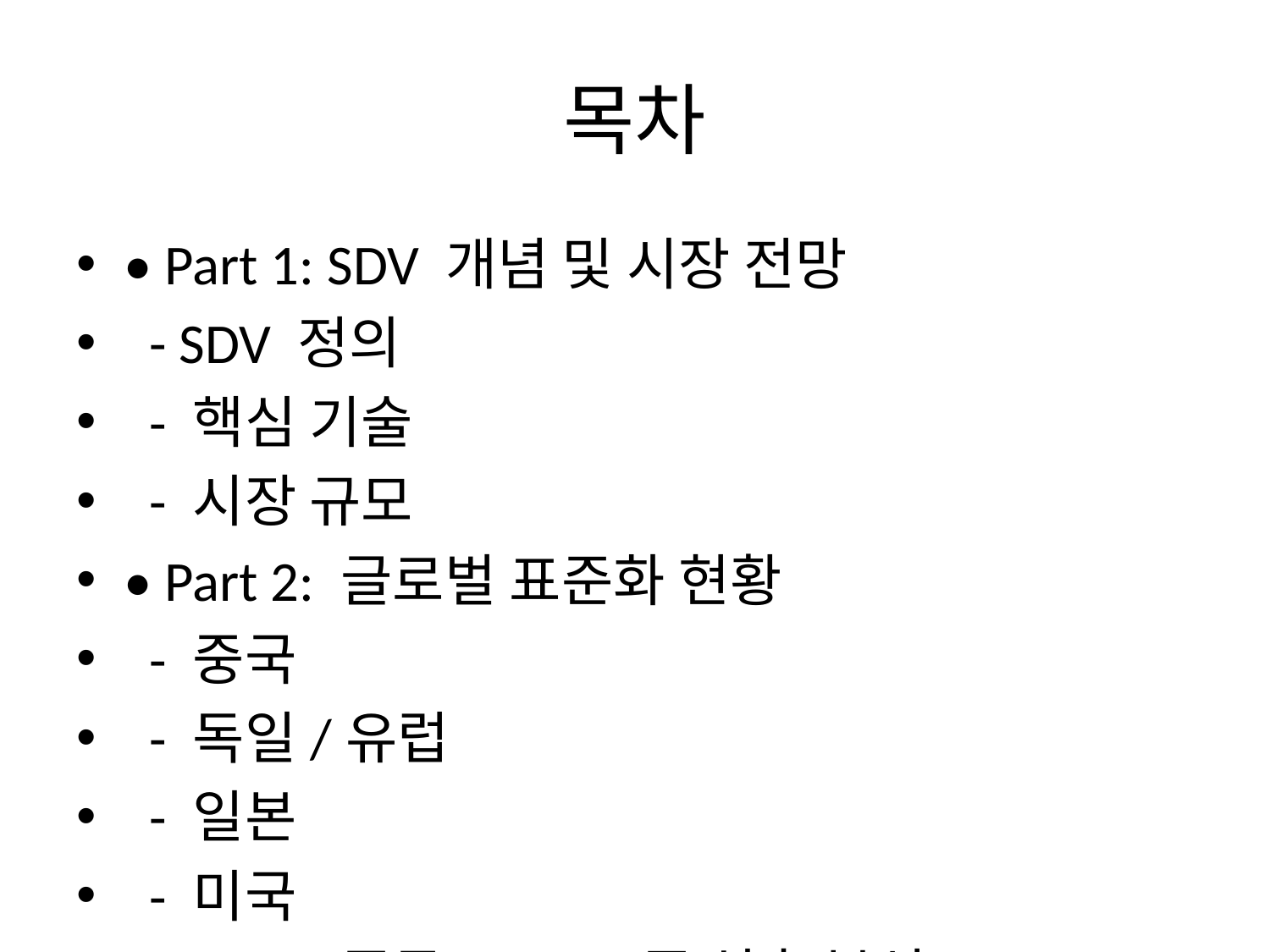

# 목차
• Part 1: SDV 개념 및 시장 전망
  - SDV 정의
  - 핵심 기술
  - 시장 규모
• Part 2: 글로벌 표준화 현황
  - 중국
  - 독일/유럽
  - 일본
  - 미국
• Part 3: 중국 SDV 표준 심층 분석
  - Atomic Service API
  - Device Abstraction API
• Part 4: 기술 비교 분석
  - 표준별 장단점
  - 호환성 이슈
• Part 5: 한국 대응 전략
  - 단기/중기/장기 로드맵
  - Action Items